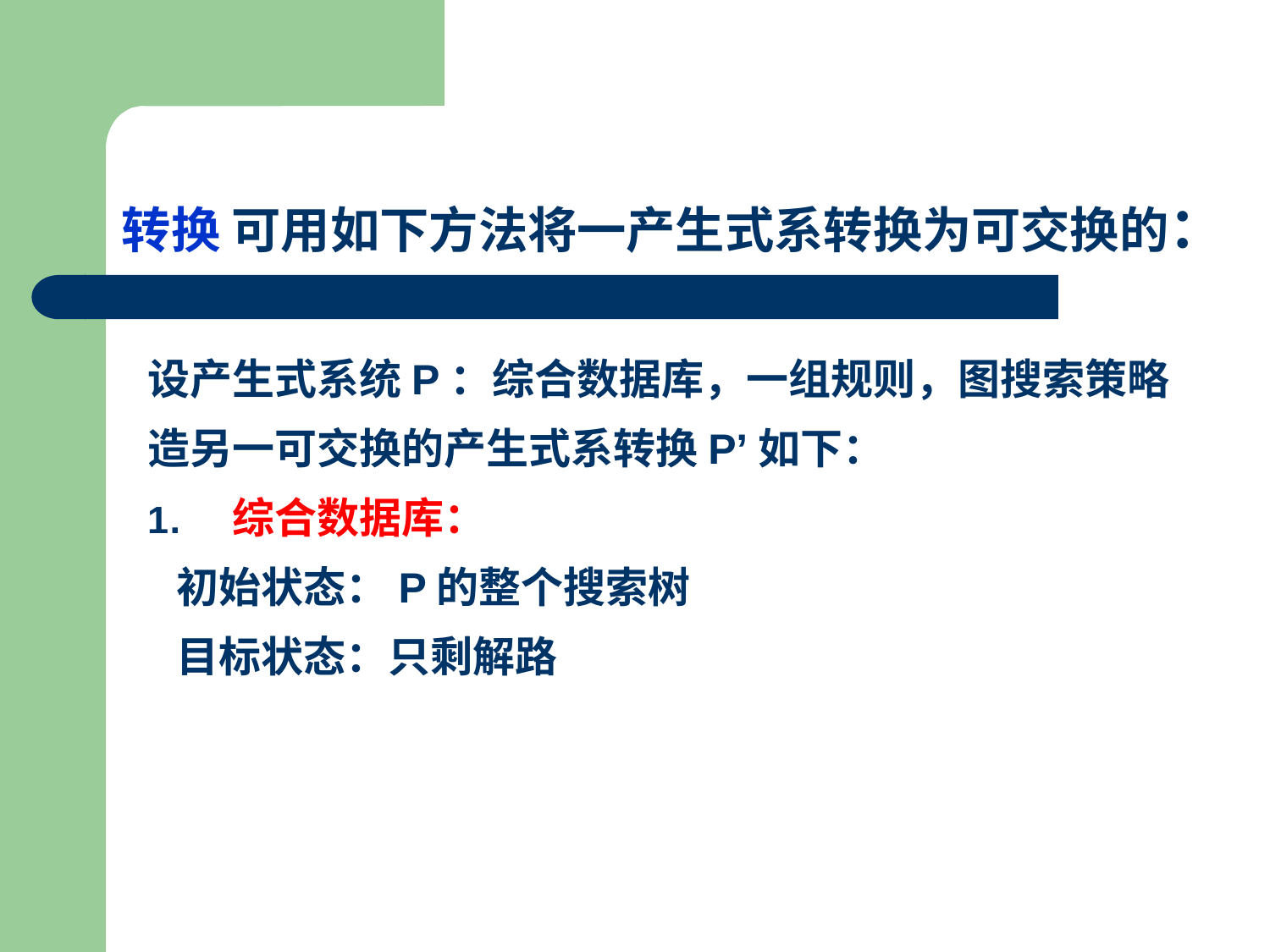

转换 可用如下方法将一产生式系转换为可交换的：
设产生式系统P：综合数据库，一组规则，图搜索策略
造另一可交换的产生式系转换P’如下：
综合数据库：
  初始状态：P的整个搜索树
  目标状态：只剩解路
42